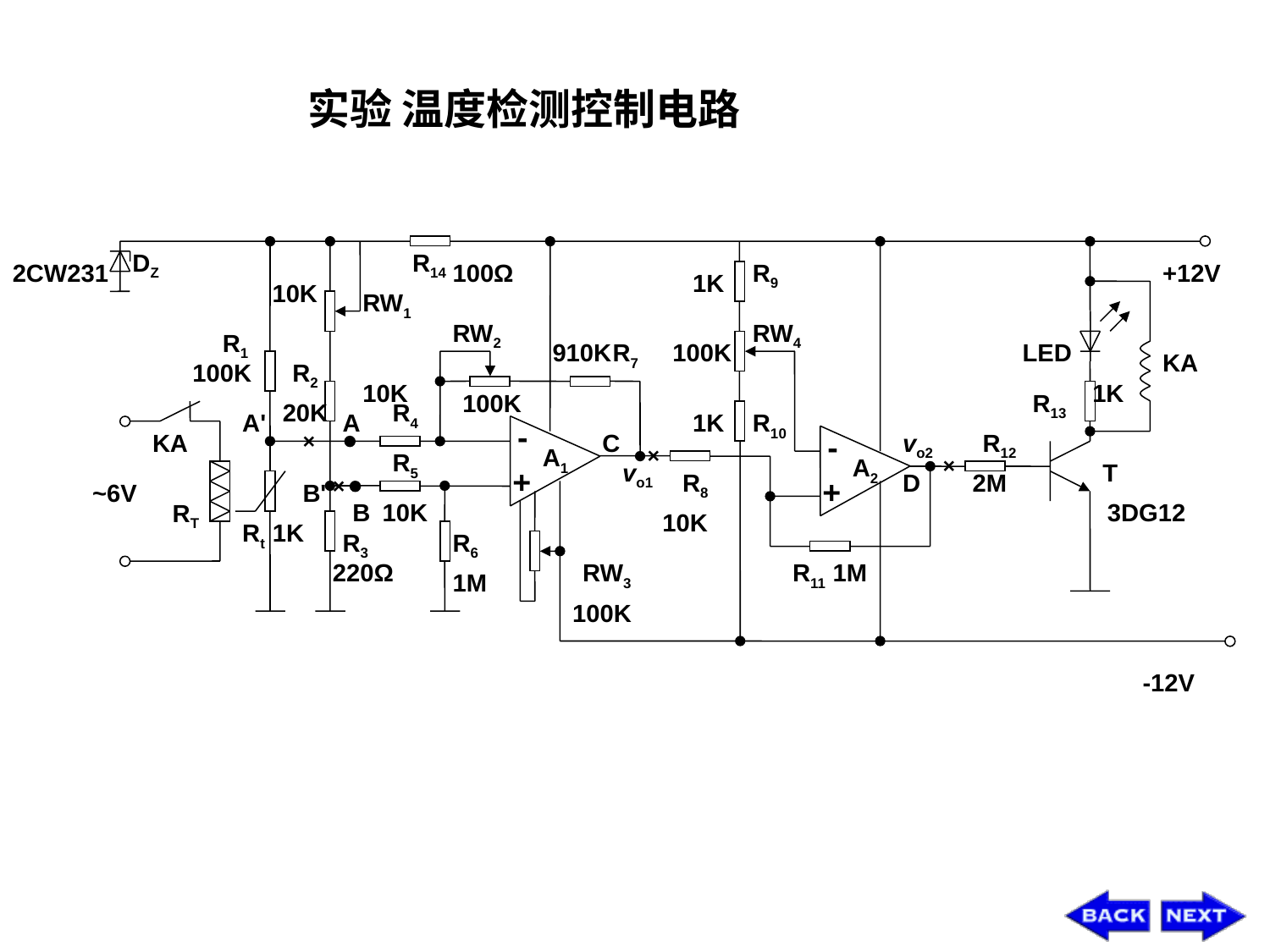

实验 温度检测控制电路

DZ

R14

2CW231
100Ω
R9
+12V
1K

10K
RW1

RW2
RW4

R1

910K
R7
100K

LED

KA
100K

R2

10K

1K

100K

R13

20K
R4

A'
A
1K

R10

-

A1
+

KA

×

C
-

A2
+
vo2
R12

×

R5

×
vo1

T

R8
D
2M

×

~6V

B'

RT
B
10K

3DG12

10K
Rt

1K

R3

R6

220Ω

RW3
R11
1M

1M

100K

-12V